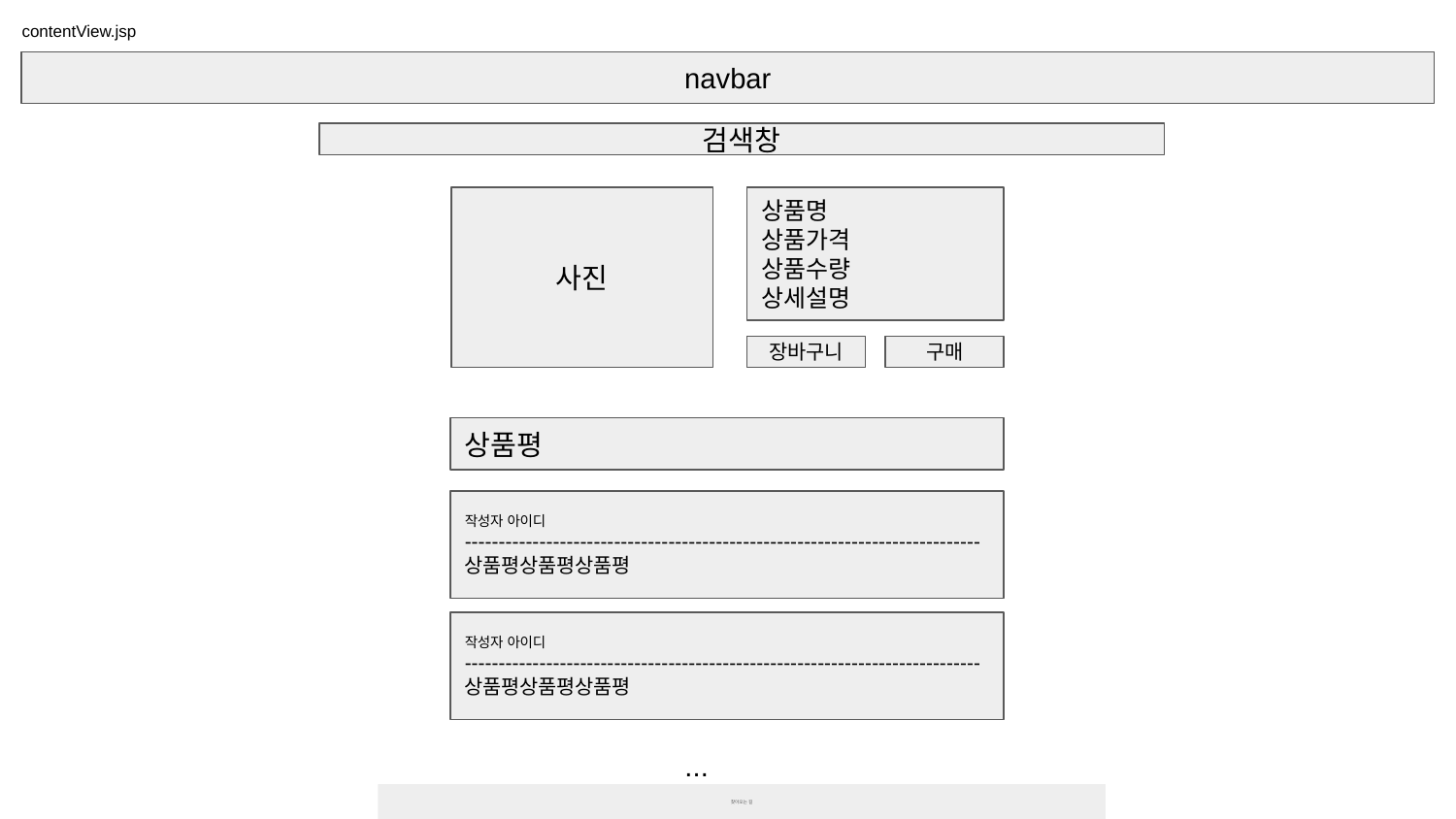

# contentView.jsp
navbar
검색창
사진
상품명
상품가격
상품수량
상세설명
장바구니
구매
상품평
작성자 아이디
----------------------------------------------------------------------------
상품평상품평상품평
작성자 아이디
----------------------------------------------------------------------------
상품평상품평상품평
...
찾아오는 길